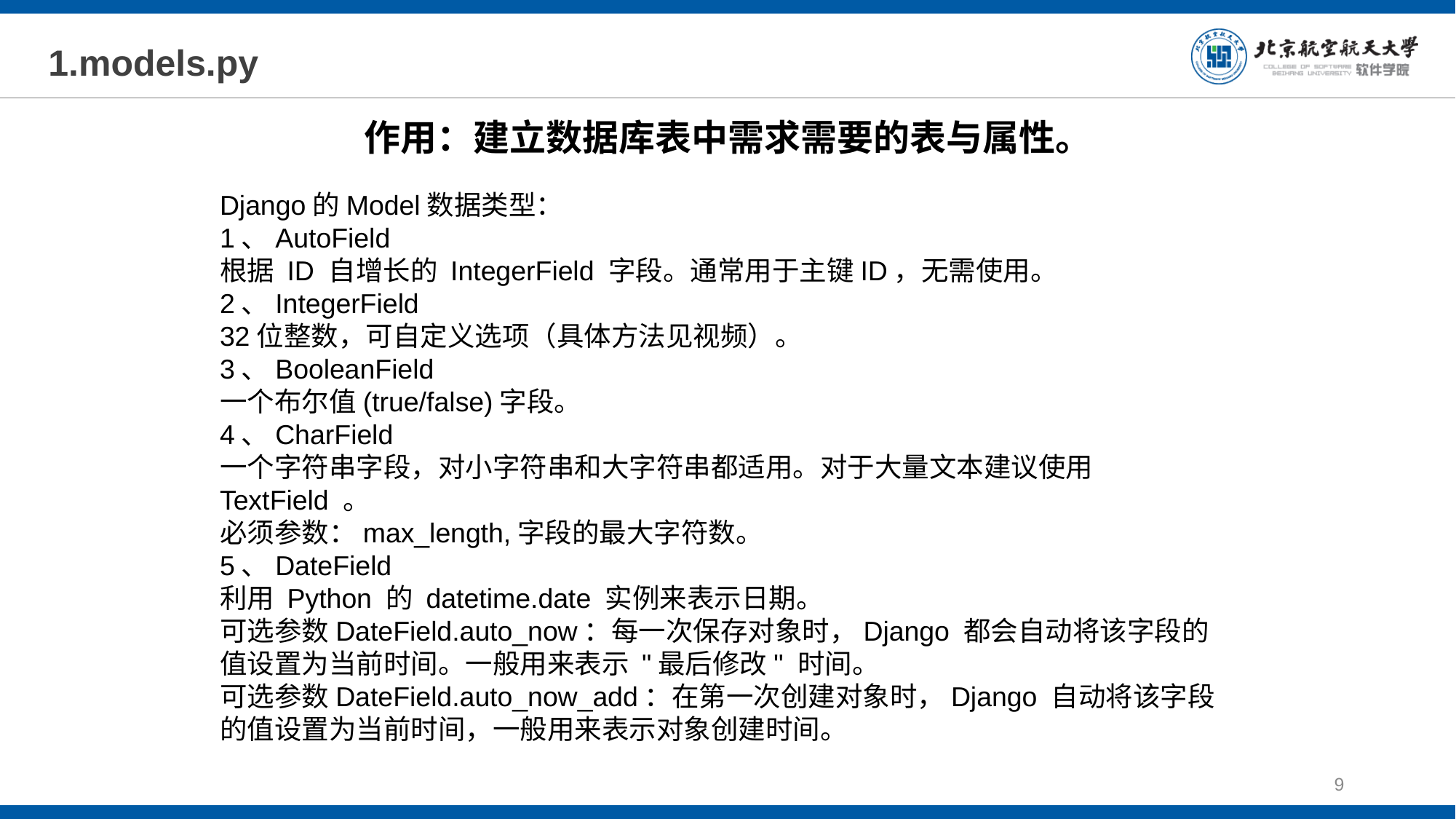

# 1.models.py
作用：建立数据库表中需求需要的表与属性。
Django的Model数据类型：
1、AutoField
根据 ID 自增长的 IntegerField 字段。通常用于主键ID，无需使用。
2、IntegerField
32位整数，可自定义选项（具体方法见视频）。
3、BooleanField
一个布尔值(true/false)字段。
4、CharField
一个字符串字段，对小字符串和大字符串都适用。对于大量文本建议使用TextField 。
必须参数：max_length,字段的最大字符数。
5、DateField
利用 Python 的 datetime.date 实例来表示日期。
可选参数DateField.auto_now：每一次保存对象时，Django 都会自动将该字段的值设置为当前时间。一般用来表示 "最后修改" 时间。
可选参数DateField.auto_now_add：在第一次创建对象时，Django 自动将该字段的值设置为当前时间，一般用来表示对象创建时间。
9